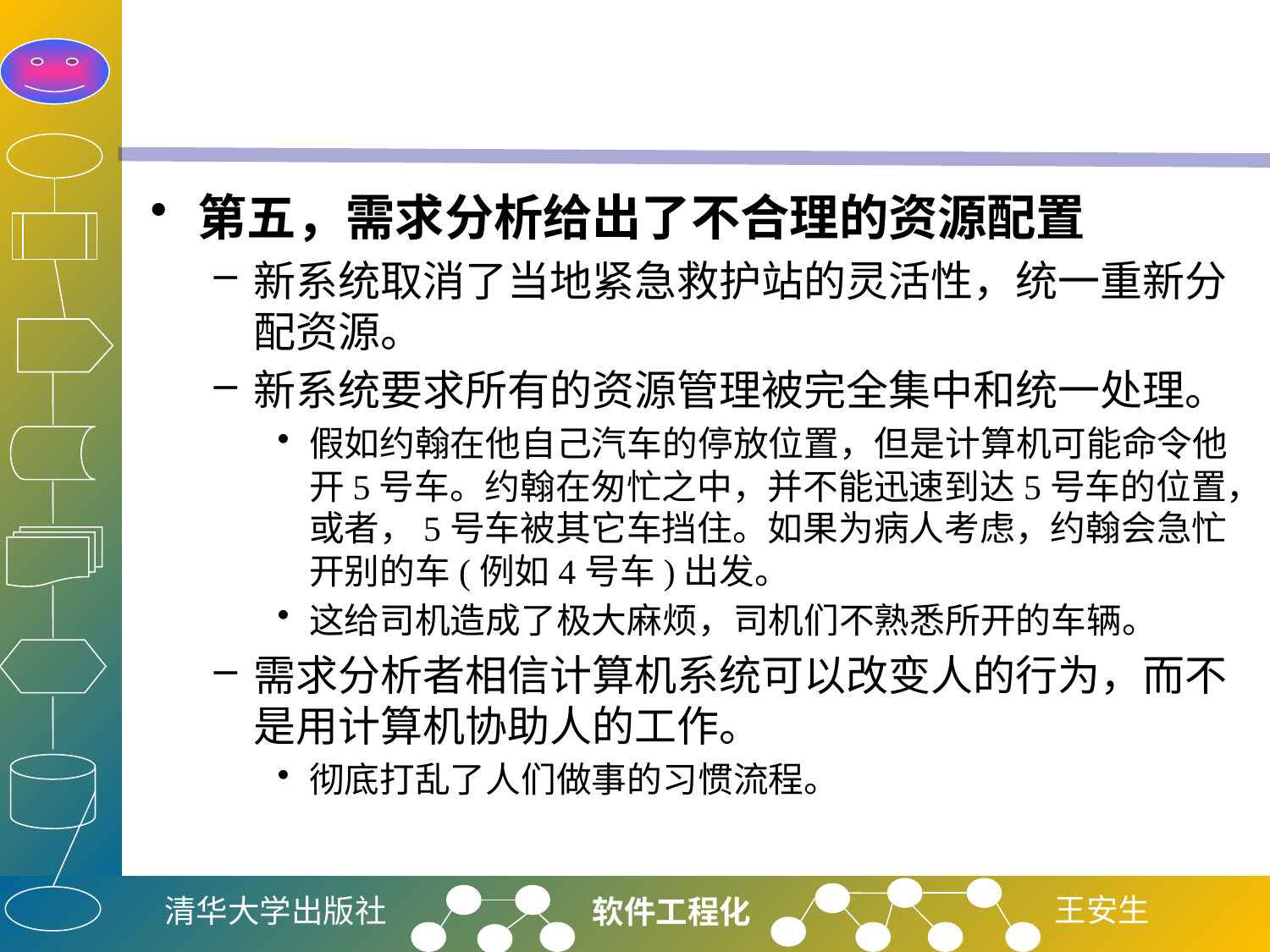

#
第五，需求分析给出了不合理的资源配置
新系统取消了当地紧急救护站的灵活性，统一重新分配资源。
新系统要求所有的资源管理被完全集中和统一处理。
假如约翰在他自己汽车的停放位置，但是计算机可能命令他开5号车。约翰在匆忙之中，并不能迅速到达5号车的位置，或者，5号车被其它车挡住。如果为病人考虑，约翰会急忙开别的车(例如4号车)出发。
这给司机造成了极大麻烦，司机们不熟悉所开的车辆。
需求分析者相信计算机系统可以改变人的行为，而不是用计算机协助人的工作。
彻底打乱了人们做事的习惯流程。